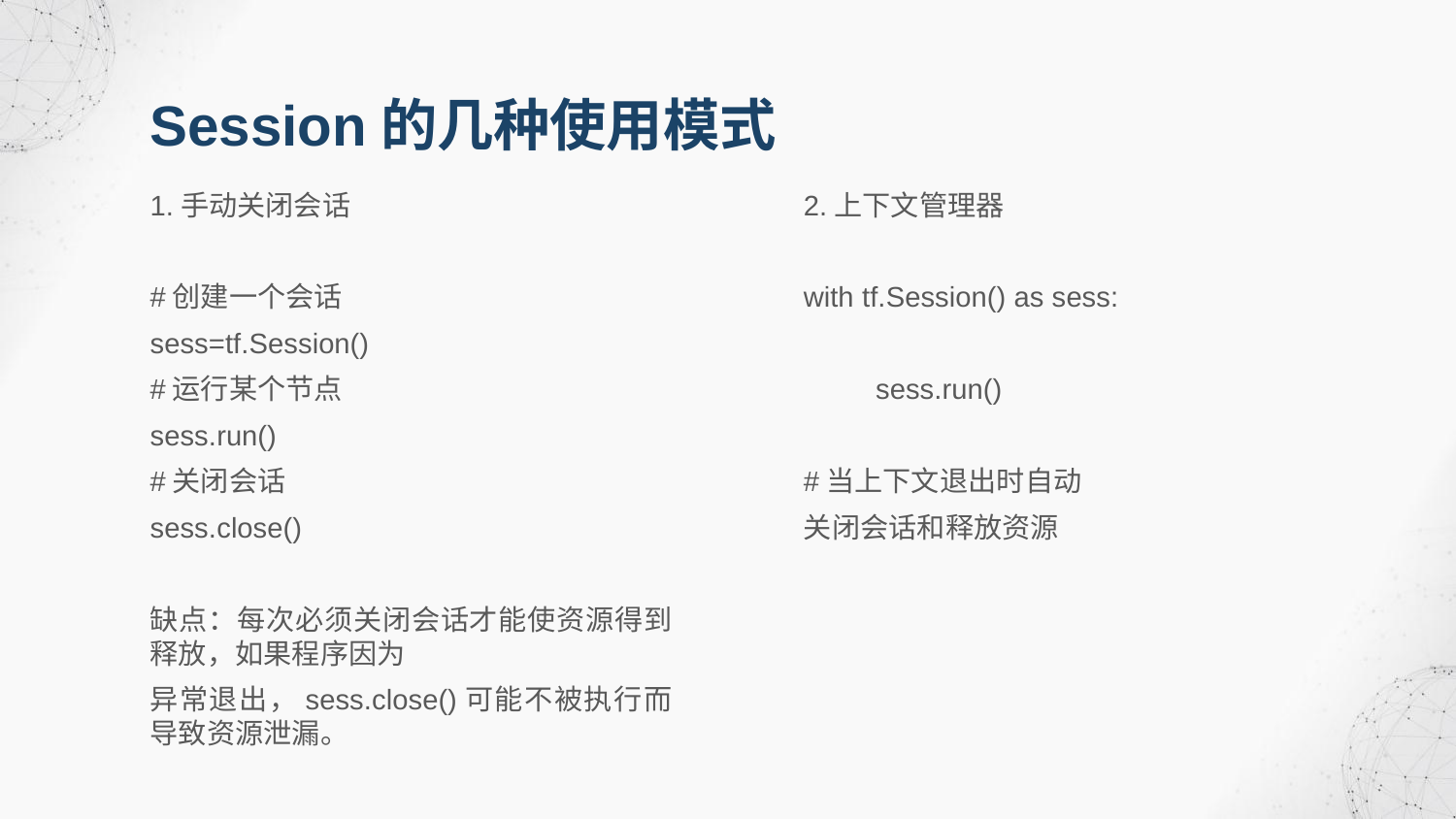

Session的几种使用模式

1.手动关闭会话

#创建一个会话
sess=tf.Session()
#运行某个节点
sess.run()
#关闭会话
sess.close()

缺点：每次必须关闭会话才能使资源得到释放，如果程序因为
异常退出，sess.close()可能不被执行而导致资源泄漏。
2.上下文管理器

with tf.Session() as sess:

         sess.run()

#当上下文退出时自动
关闭会话和释放资源